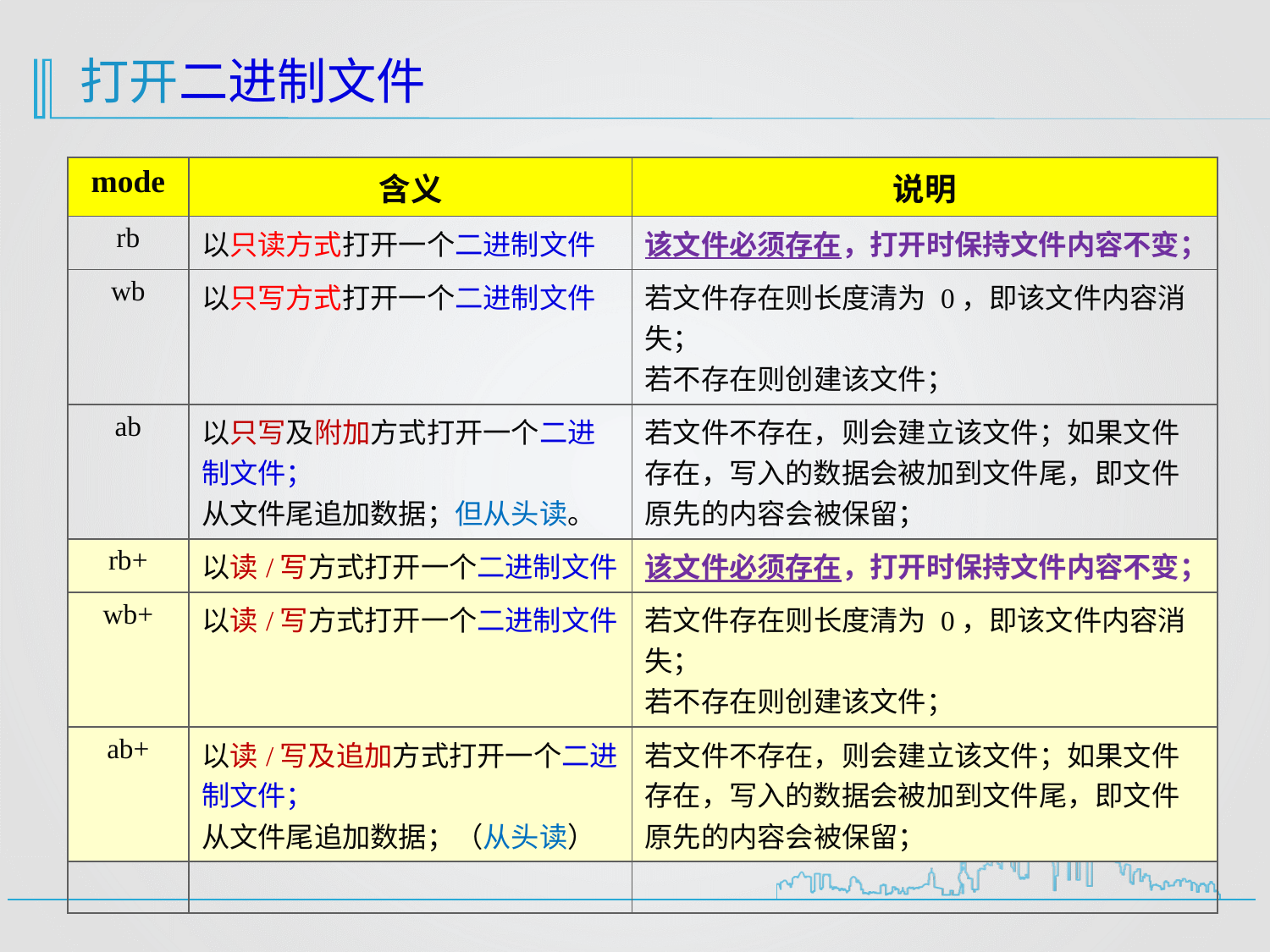

# 打开二进制文件
| mode | 含义 | 说明 |
| --- | --- | --- |
| rb | 以只读方式打开一个二进制文件 | 该文件必须存在，打开时保持文件内容不变； |
| wb | 以只写方式打开一个二进制文件 | 若文件存在则长度清为 0，即该文件内容消失； 若不存在则创建该文件； |
| ab | 以只写及附加方式打开一个二进制文件； 从文件尾追加数据；但从头读。 | 若文件不存在，则会建立该文件；如果文件存在，写入的数据会被加到文件尾，即文件原先的内容会被保留； |
| rb+ | 以读/写方式打开一个二进制文件 | 该文件必须存在，打开时保持文件内容不变； |
| wb+ | 以读/写方式打开一个二进制文件 | 若文件存在则长度清为 0，即该文件内容消失； 若不存在则创建该文件； |
| ab+ | 以读/写及追加方式打开一个二进制文件； 从文件尾追加数据；（从头读） | 若文件不存在，则会建立该文件；如果文件存在，写入的数据会被加到文件尾，即文件原先的内容会被保留； |
|  |  |  |